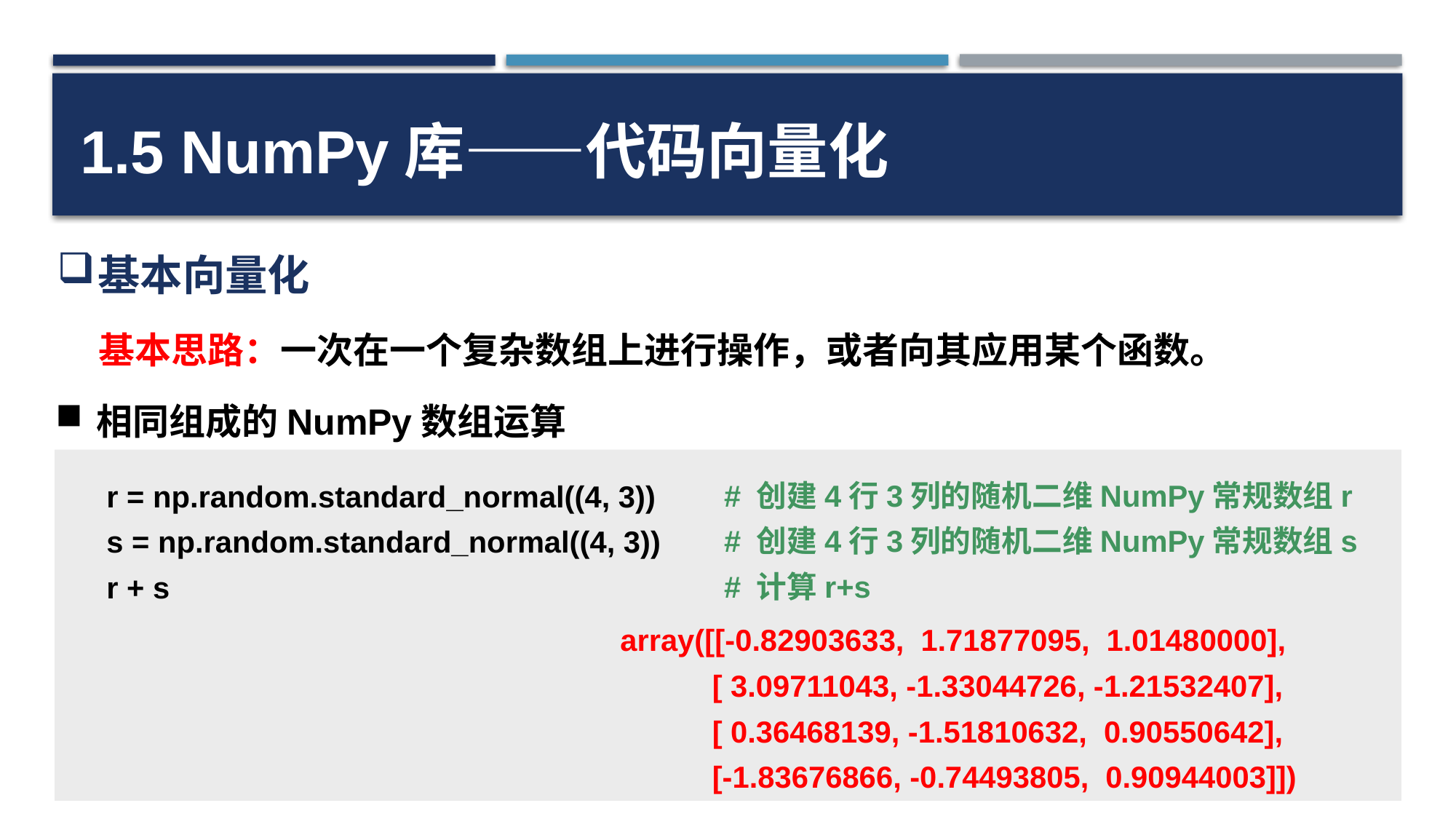

1.5 NumPy库——代码向量化
基本向量化
基本思路：一次在一个复杂数组上进行操作，或者向其应用某个函数。
相同组成的NumPy数组运算

# 创建4行3列的随机二维NumPy常规数组r
# 创建4行3列的随机二维NumPy常规数组s
# 计算r+s
r = np.random.standard_normal((4, 3))
s = np.random.standard_normal((4, 3))
r + s
array([[-0.82903633,  1.71877095,  1.01480000],
           [ 3.09711043, -1.33044726, -1.21532407],
           [ 0.36468139, -1.51810632,  0.90550642],
           [-1.83676866, -0.74493805,  0.90944003]])
22